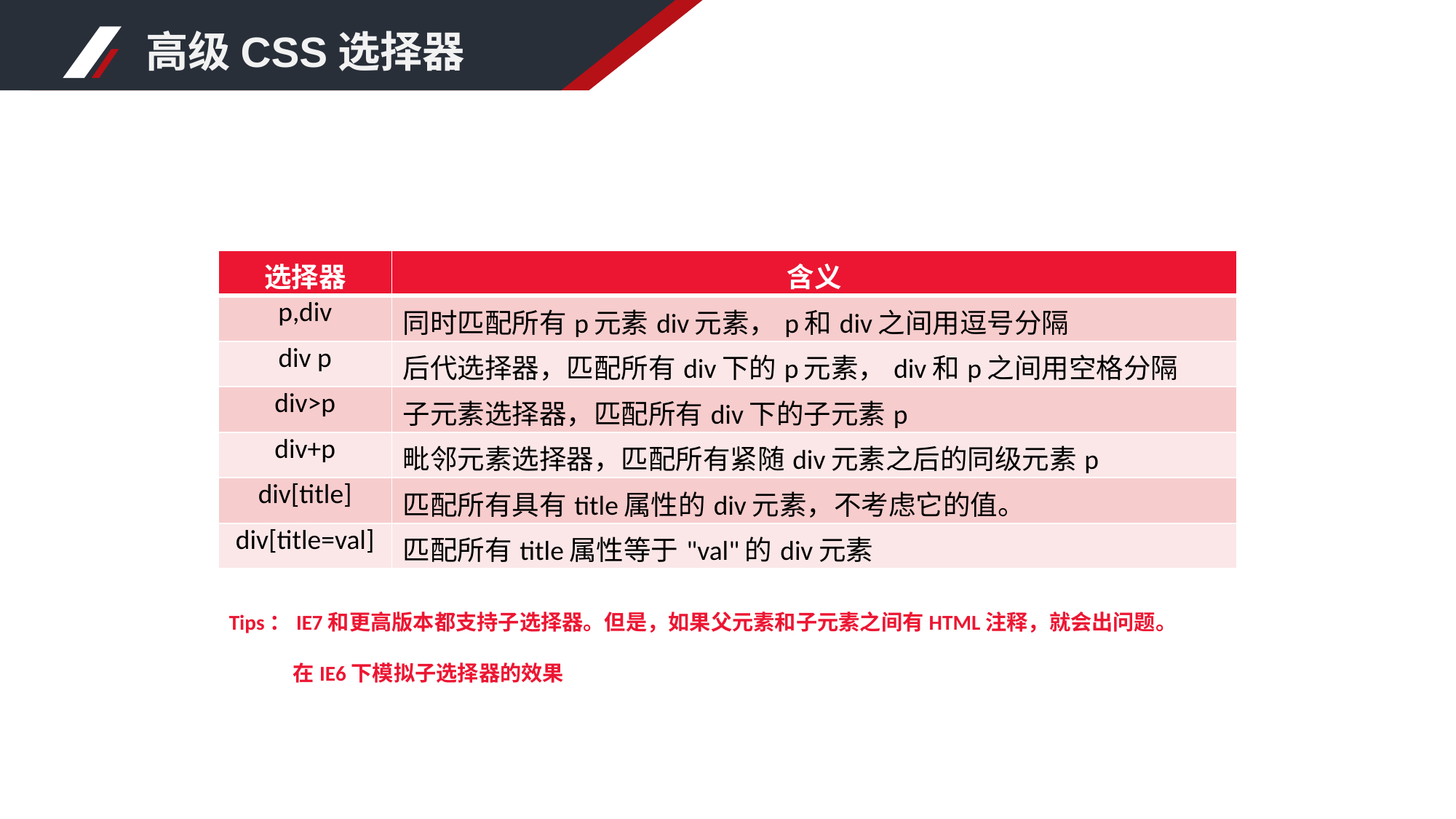

高级CSS选择器
| 选择器 | 含义 |
| --- | --- |
| p,div | 同时匹配所有p元素div元素，p和div之间用逗号分隔 |
| div p | 后代选择器，匹配所有div下的p元素，div和p之间用空格分隔 |
| div>p | 子元素选择器，匹配所有div下的子元素p |
| div+p | 毗邻元素选择器，匹配所有紧随div元素之后的同级元素p |
| div[title] | 匹配所有具有title属性的div元素，不考虑它的值。 |
| div[title=val] | 匹配所有title属性等于"val"的div元素 |
Tips：IE7和更高版本都支持子选择器。但是，如果父元素和子元素之间有HTML注释，就会出问题。

            在IE6下模拟子选择器的效果